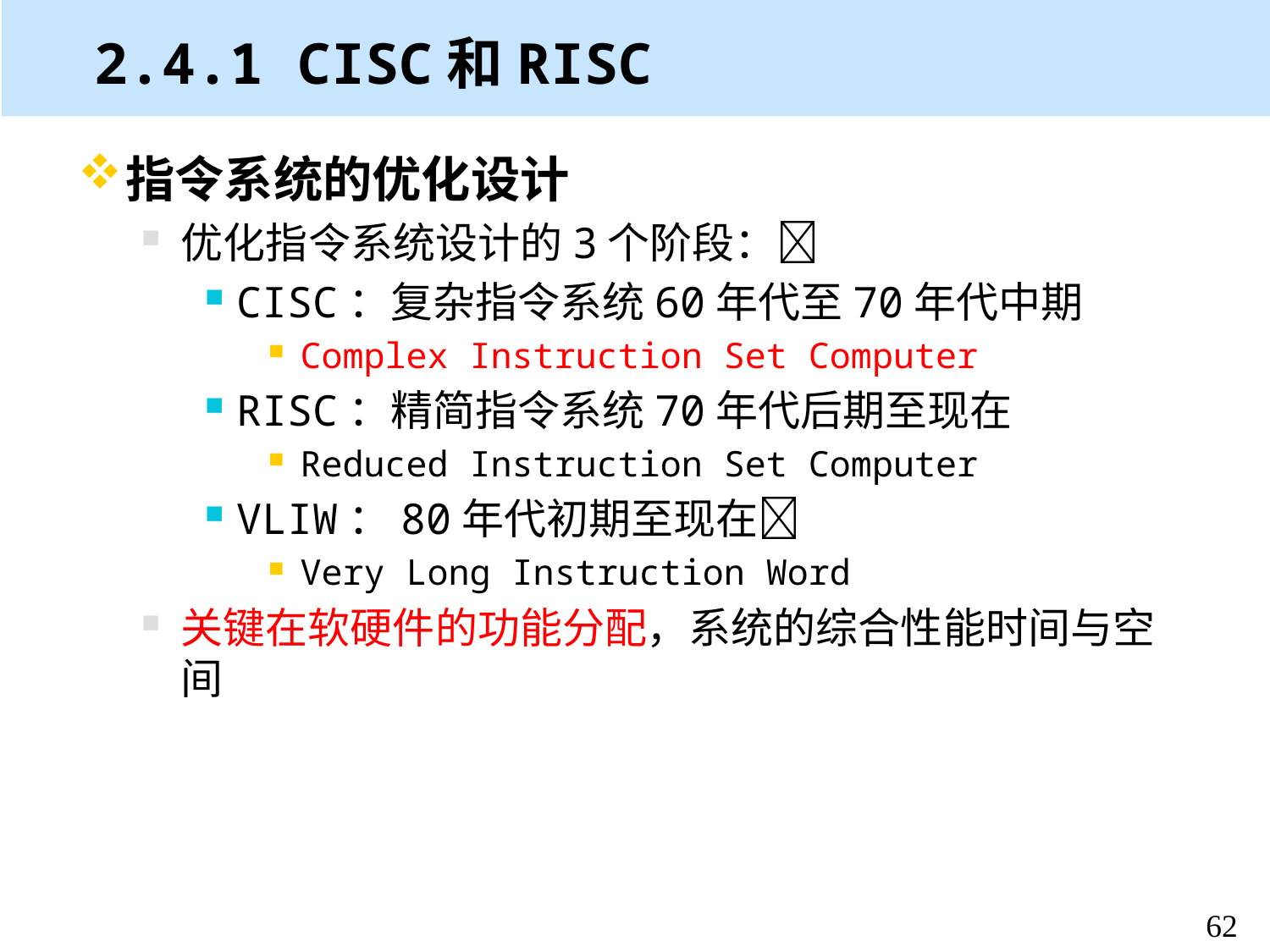

# 2.4.1 CISC和RISC
指令系统的优化设计
优化指令系统设计的3个阶段：􀂾
CISC：复杂指令系统60年代至70年代中期
Complex Instruction Set Computer
RISC：精简指令系统70年代后期至现在
Reduced Instruction Set Computer
VLIW：80年代初期至现在􀂄
Very Long Instruction Word
关键在软硬件的功能分配，系统的综合性能时间与空间